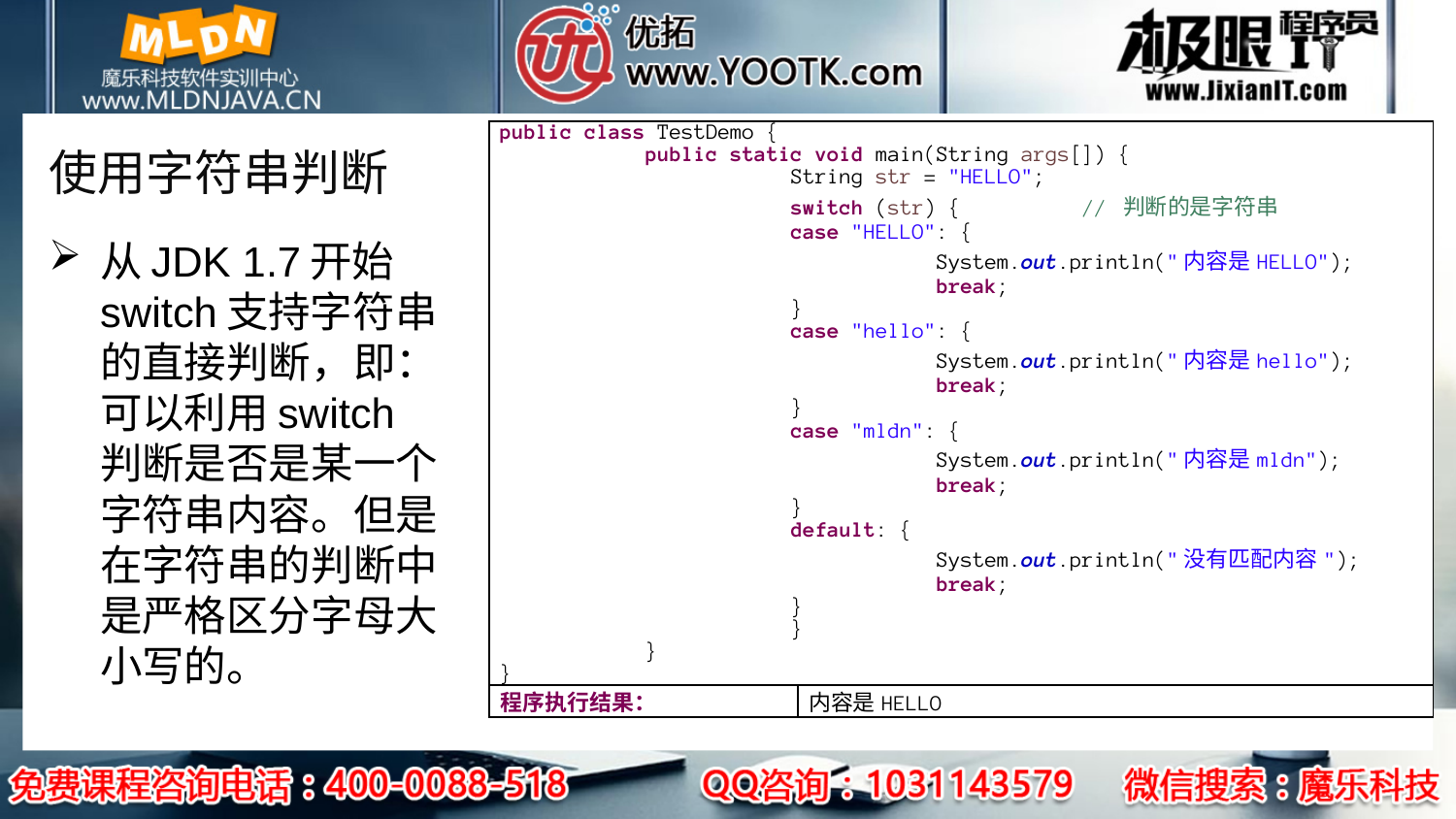

| public class TestDemo { public static void main(String args[]) { String str = "HELLO"; switch (str) { // 判断的是字符串 case "HELLO": { System.out.println("内容是HELLO"); break; } case "hello": { System.out.println("内容是hello"); break; } case "mldn": { System.out.println("内容是mldn"); break; } default: { System.out.println("没有匹配内容"); break; } } } } |  |
| --- | --- |
| 程序执行结果： | 内容是HELLO |
# 使用字符串判断
从JDK 1.7开始switch支持字符串的直接判断，即：可以利用switch判断是否是某一个字符串内容。但是在字符串的判断中是严格区分字母大小写的。